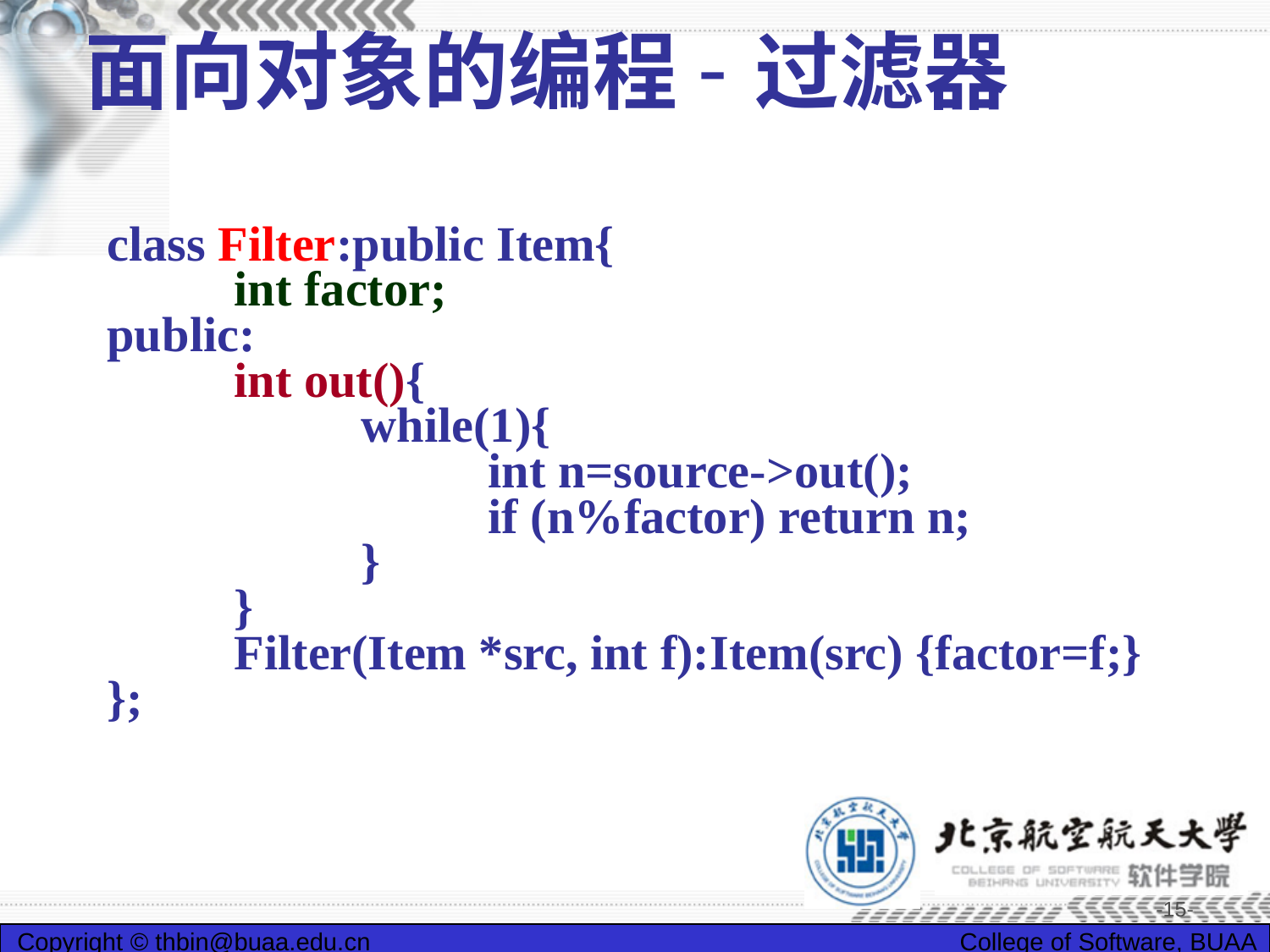

# 面向对象的编程-过滤器
class Filter:public Item{
	int factor;
public:
	int out(){
		while(1){
			int n=source->out();
			if (n%factor) return n;
		}
	}
	Filter(Item *src, int f):Item(src) {factor=f;}
};
-15-